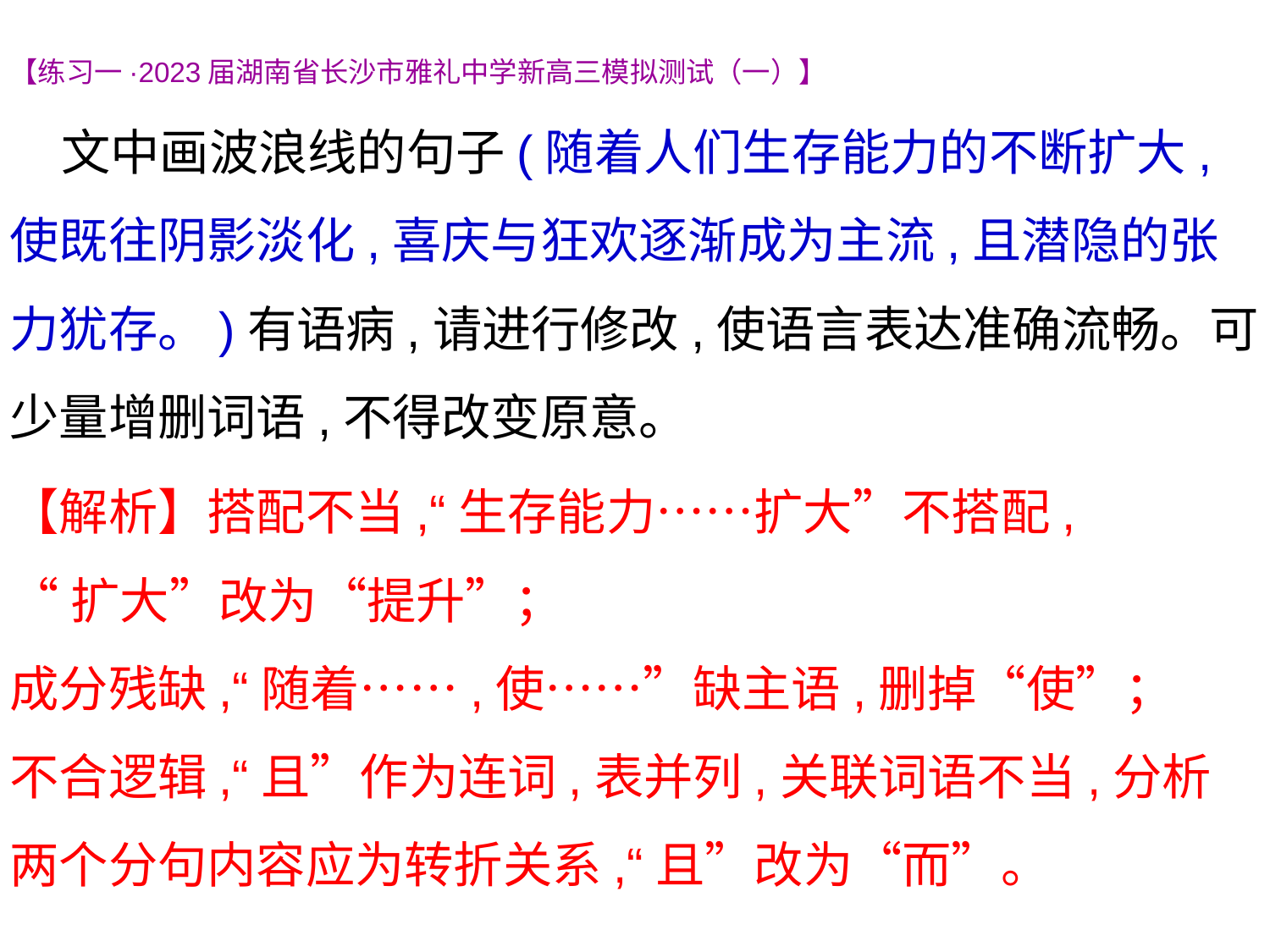

【练习一·2023届湖南省长沙市雅礼中学新高三模拟测试（一）】
    文中画波浪线的句子(随着人们生存能力的不断扩大,使既往阴影淡化,喜庆与狂欢逐渐成为主流,且潜隐的张力犹存。)有语病,请进行修改,使语言表达准确流畅。可少量增删词语,不得改变原意。
【解析】搭配不当,“生存能力……扩大”不搭配,
“扩大”改为“提升”；
成分残缺,“随着……,使……”缺主语,删掉“使”；
不合逻辑,“且”作为连词,表并列,关联词语不当,分析两个分句内容应为转折关系,“且”改为“而”。